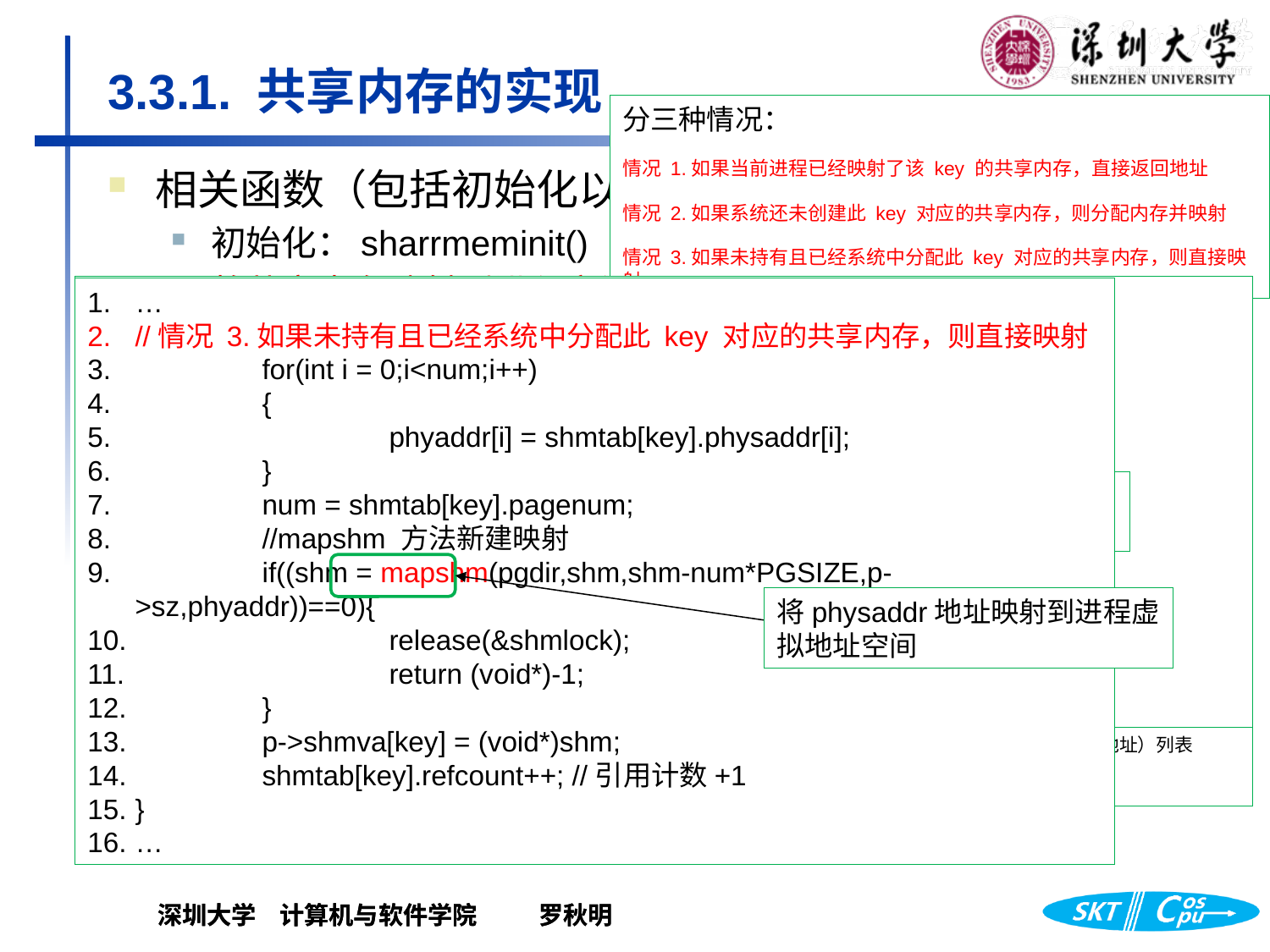

# 3.3.1. 共享内存的实现
分三种情况：
情况 1.如果当前进程已经映射了该 key 的共享内存，直接返回地址
情况 2.如果系统还未创建此 key 对应的共享内存，则分配内存并映射
情况 3.如果未持有且已经系统中分配此 key 对应的共享内存，则直接映射
相关函数（包括初始化以及所提供的功能）
初始化：sharrmeminit()
将共享内存映射到进程空间：shmgetat()-还有子函数
解除共享内存区的映射：shmrelease()
新增系统调用：shmrefcount()

…
// 情况 2.如果系统还未创建此 key 对应的共享内存，则分配内存并映射
if(shmtab[key].refcount == 0){
 	shm = allocshm(pgdir, shm, shm - num * PGSIZE, p->sz, phyaddr);
 	//新增的 allocshm()分配内存并映射，其原理和 allcouvm()相同
 	if(shm == 0){
 		release(&shmlock);
 		return (void*)-1;
 	}
 	p->shmva[key] = (void*)shm;
 	shmadd(key, num, phyaddr); //将新内存区信息填入 shmtab[8]数组
}
…
void*
shmgetat(uint key, uint num)
 {
 	…
 	acquire(&shmlock)
 	…
 // 情况 1.如果当前进程已经映射了该 key 的共享内存，直接返回地址
 	if(p->shmkeymask>>key & 1){
 		release(&shmlock);
 		return p->shmva[key];
 	}
 	…
…
//情况 3.如果未持有且已经系统中分配此 key 对应的共享内存，则直接映射
 	for(int i = 0;i<num;i++)
 	{
 		phyaddr[i] = shmtab[key].physaddr[i];
 	}
 	num = shmtab[key].pagenum;
 	//mapshm 方法新建映射
 	if((shm = mapshm(pgdir,shm,shm-num*PGSIZE,p->sz,phyaddr))==0){
 		release(&shmlock);
 		return (void*)-1;
 	}
 	p->shmva[key] = (void*)shm;
 	shmtab[key].refcount++; //引用计数+1
}
…

分配num个物理空间，并在本进程页表项中做好地址映射返回虚拟地址

struct proc{
…
uint shm; //本进程共享内存区域的下边界

uint shmkeymask; //本进程的8个共享内存区与使用掩码（位图）

void* shmva[8] //本进程共享内存起始地址（虚地址）列表
…
}

将physaddr地址映射到进程虚拟地址空间